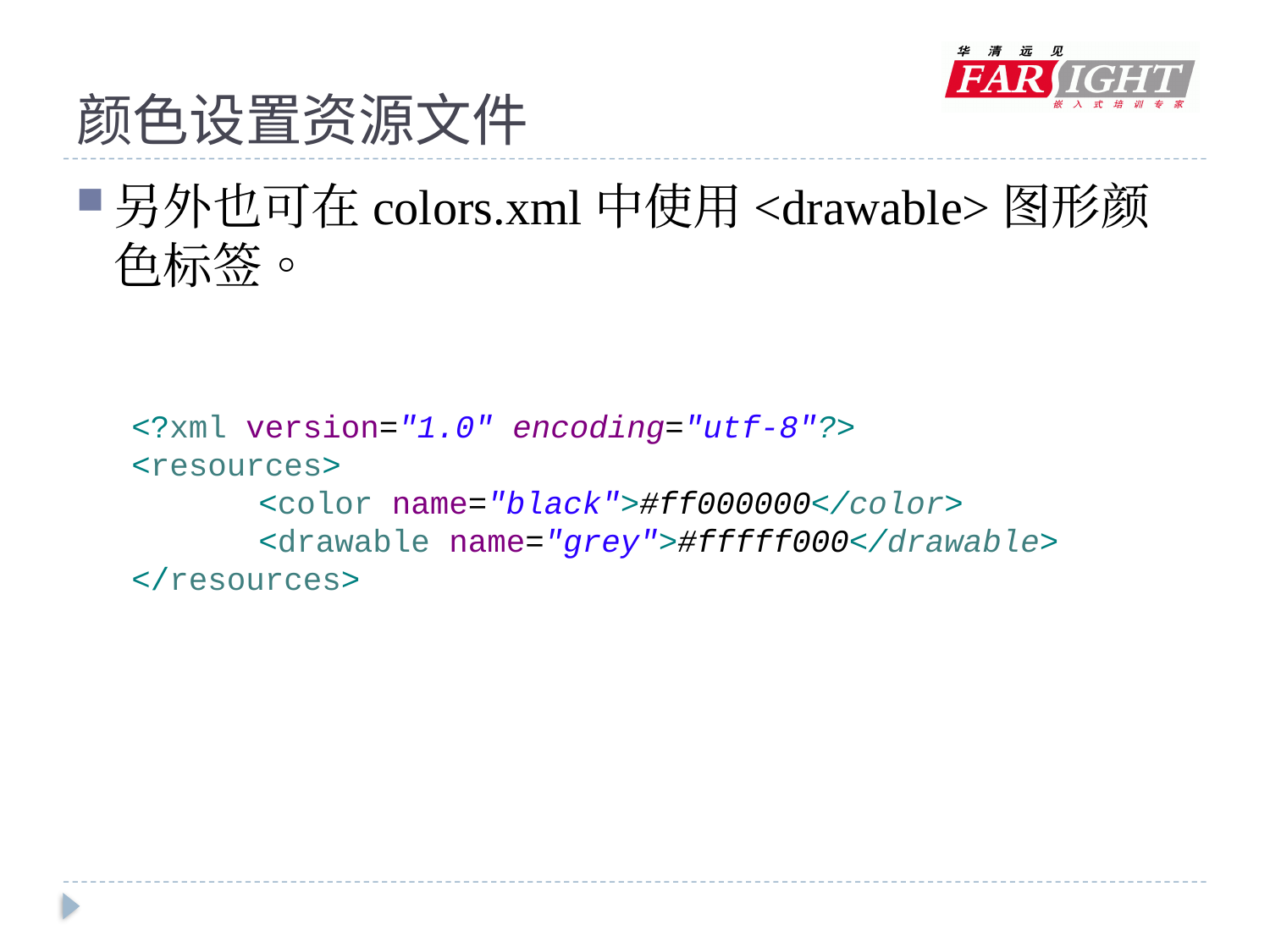

# 颜色设置资源文件
另外也可在colors.xml中使用<drawable>图形颜色标签。

<?xml version="1.0" encoding="utf-8"?>
<resources>
	<color name="black">#ff000000</color>
	<drawable name="grey">#fffff000</drawable>
</resources>